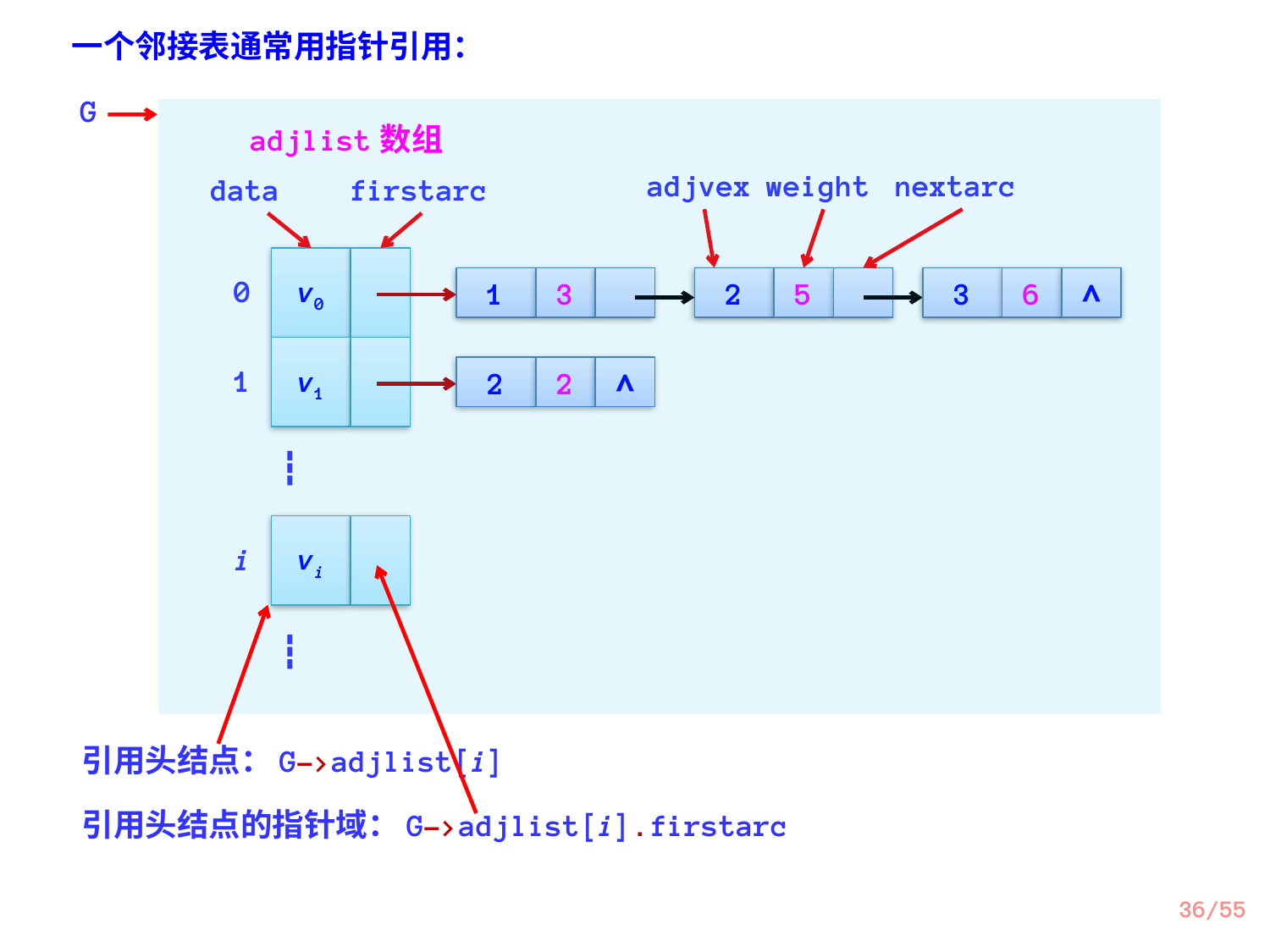

一个邻接表通常用指针引用：
G

adjlist数组
adjvex
weight
nextarc
data
firstarc
v0

1
3

2
5

3
6
∧
0
v1

2
2
∧
1
┇
vi

i
引用头结点的指针域：G->adjlist[i].firstarc
引用头结点：G->adjlist[i]
┇
36/55